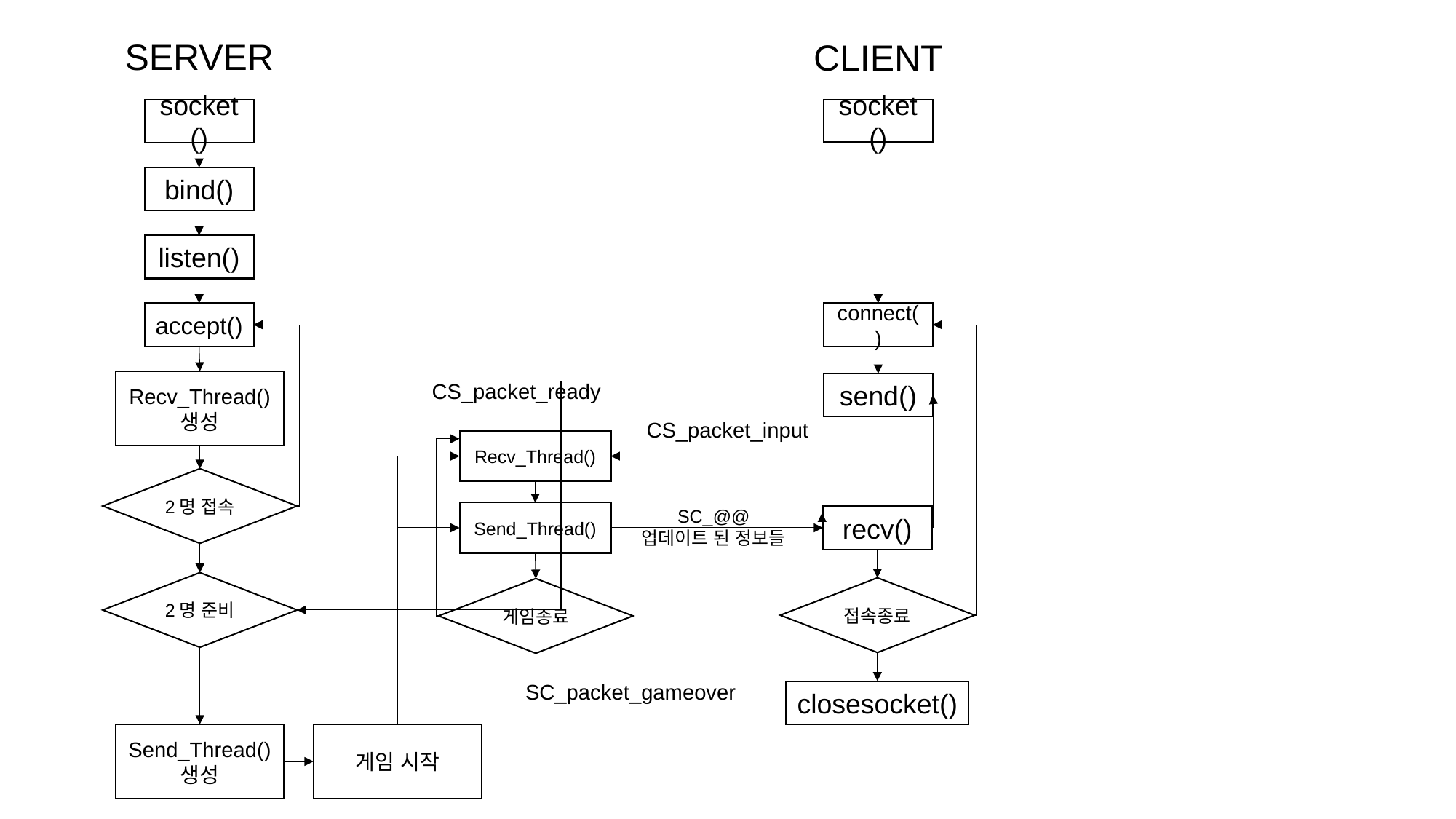

SERVER
CLIENT
socket()
socket()
bind()
listen()
connect()
accept()
Recv_Thread() 생성
CS_packet_ready
send()
CS_packet_input
Recv_Thread()
2명 접속
SC_@@
업데이트 된 정보들
Send_Thread()
recv()
2명 준비
접속종료
게임종료
SC_packet_gameover
closesocket()
게임 시작
Send_Thread() 생성